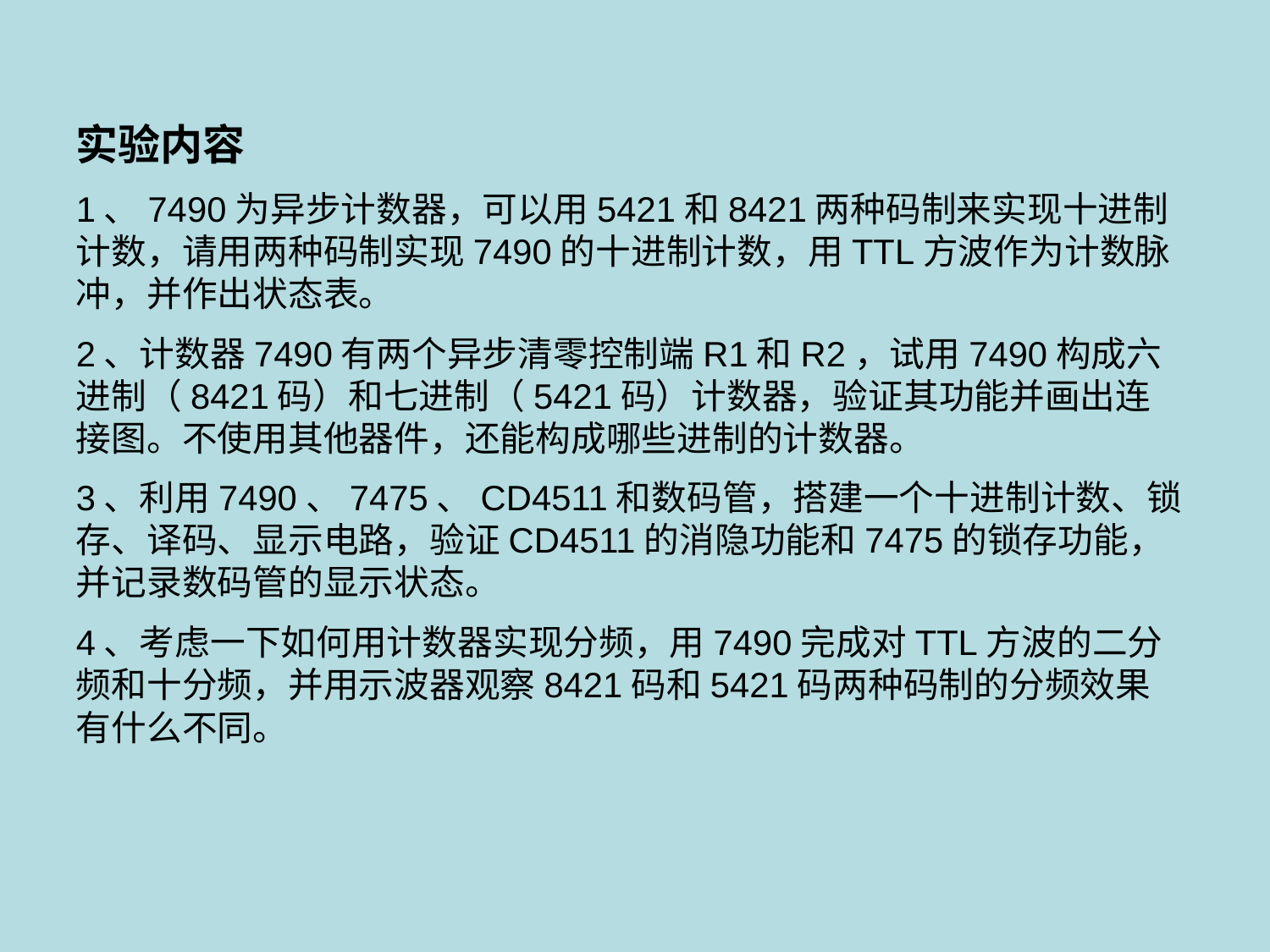

实验内容
1、7490为异步计数器，可以用5421和8421两种码制来实现十进制计数，请用两种码制实现7490的十进制计数，用TTL方波作为计数脉冲，并作出状态表。
2、计数器7490有两个异步清零控制端R1和R2，试用7490构成六进制（8421码）和七进制（5421码）计数器，验证其功能并画出连接图。不使用其他器件，还能构成哪些进制的计数器。
3、利用7490、7475、CD4511和数码管，搭建一个十进制计数、锁存、译码、显示电路，验证CD4511的消隐功能和7475的锁存功能，并记录数码管的显示状态。
4、考虑一下如何用计数器实现分频，用7490完成对TTL方波的二分频和十分频，并用示波器观察8421码和5421码两种码制的分频效果有什么不同。